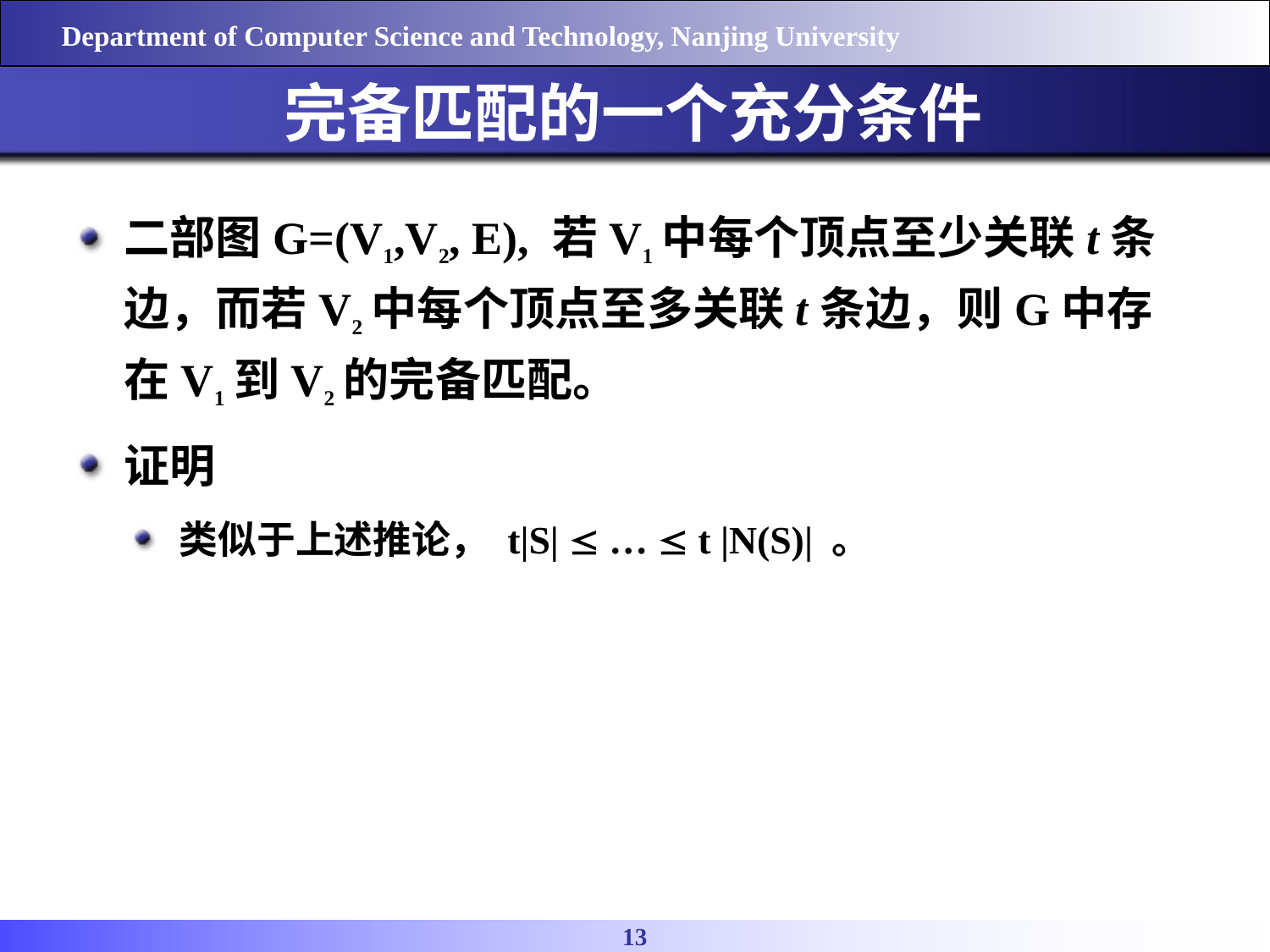

# 完备匹配的一个充分条件
二部图G=(V1,V2, E), 若V1中每个顶点至少关联t条边，而若V2中每个顶点至多关联t条边，则G中存在V1到V2的完备匹配。
证明
类似于上述推论， t|S| ≤ … ≤ t |N(S)| 。